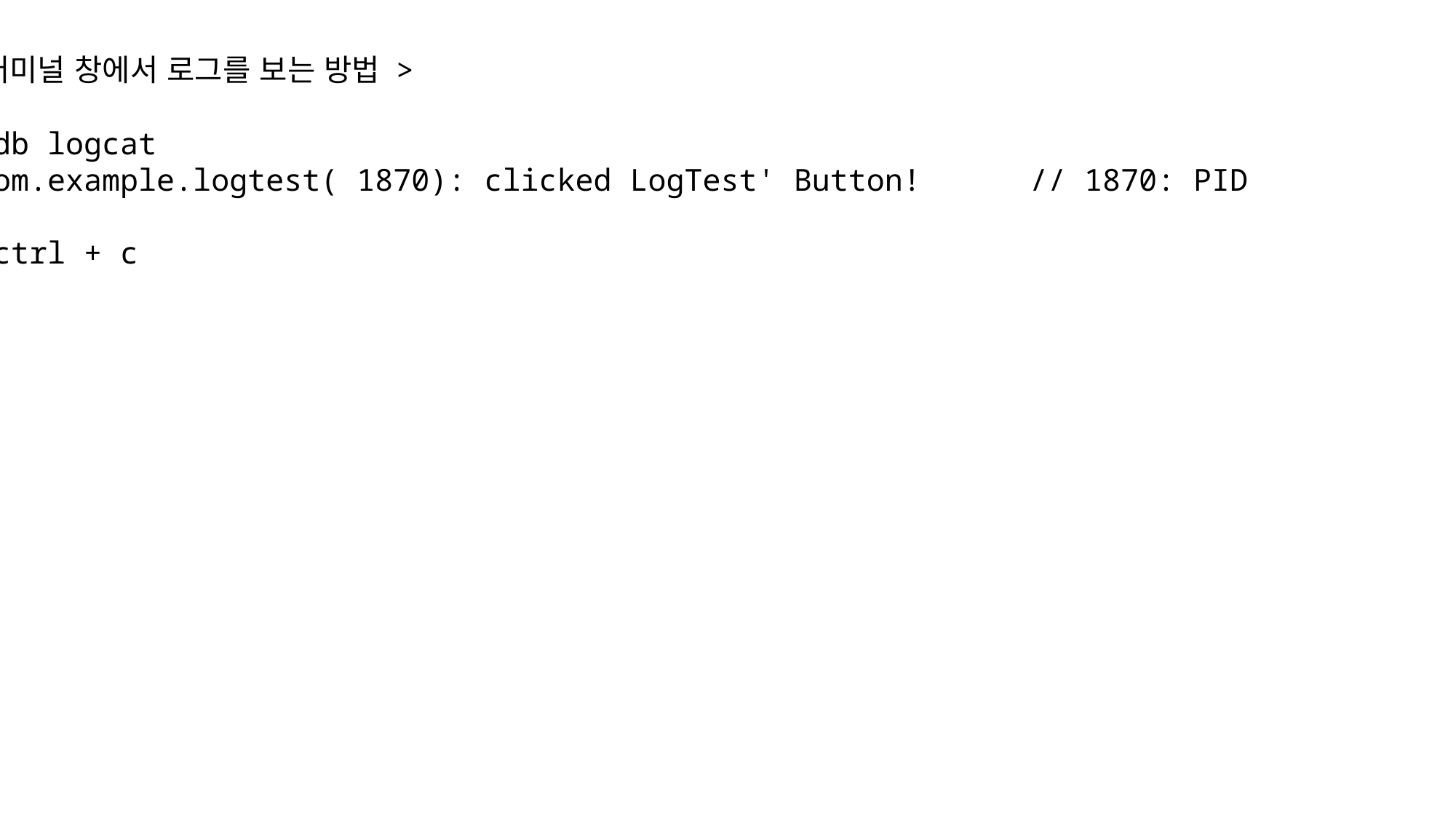

< 터미널 창에서 로그를 보는 방법 >

# adb logcat
I/com.example.logtest( 1870): clicked LogTest' Button!	// 1870: PID
...
// ctrl + c
#